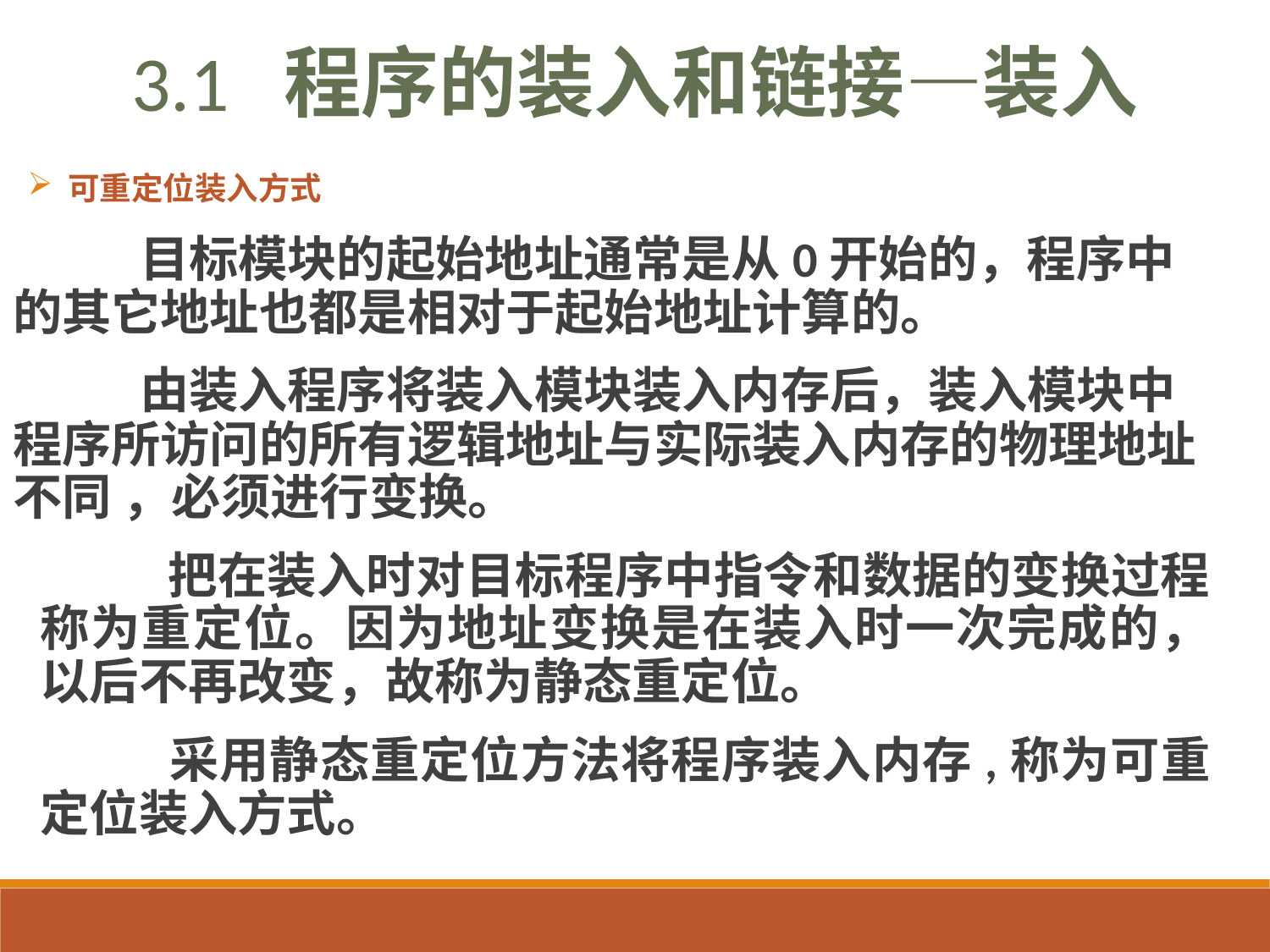

3.1  程序的装入和链接—装入
 可重定位装入方式
		目标模块的起始地址通常是从0开始的，程序中的其它地址也都是相对于起始地址计算的。
		由装入程序将装入模块装入内存后，装入模块中程序所访问的所有逻辑地址与实际装入内存的物理地址不同 ，必须进行变换。
		把在装入时对目标程序中指令和数据的变换过程称为重定位。因为地址变换是在装入时一次完成的，以后不再改变，故称为静态重定位。
		采用静态重定位方法将程序装入内存,称为可重定位装入方式。